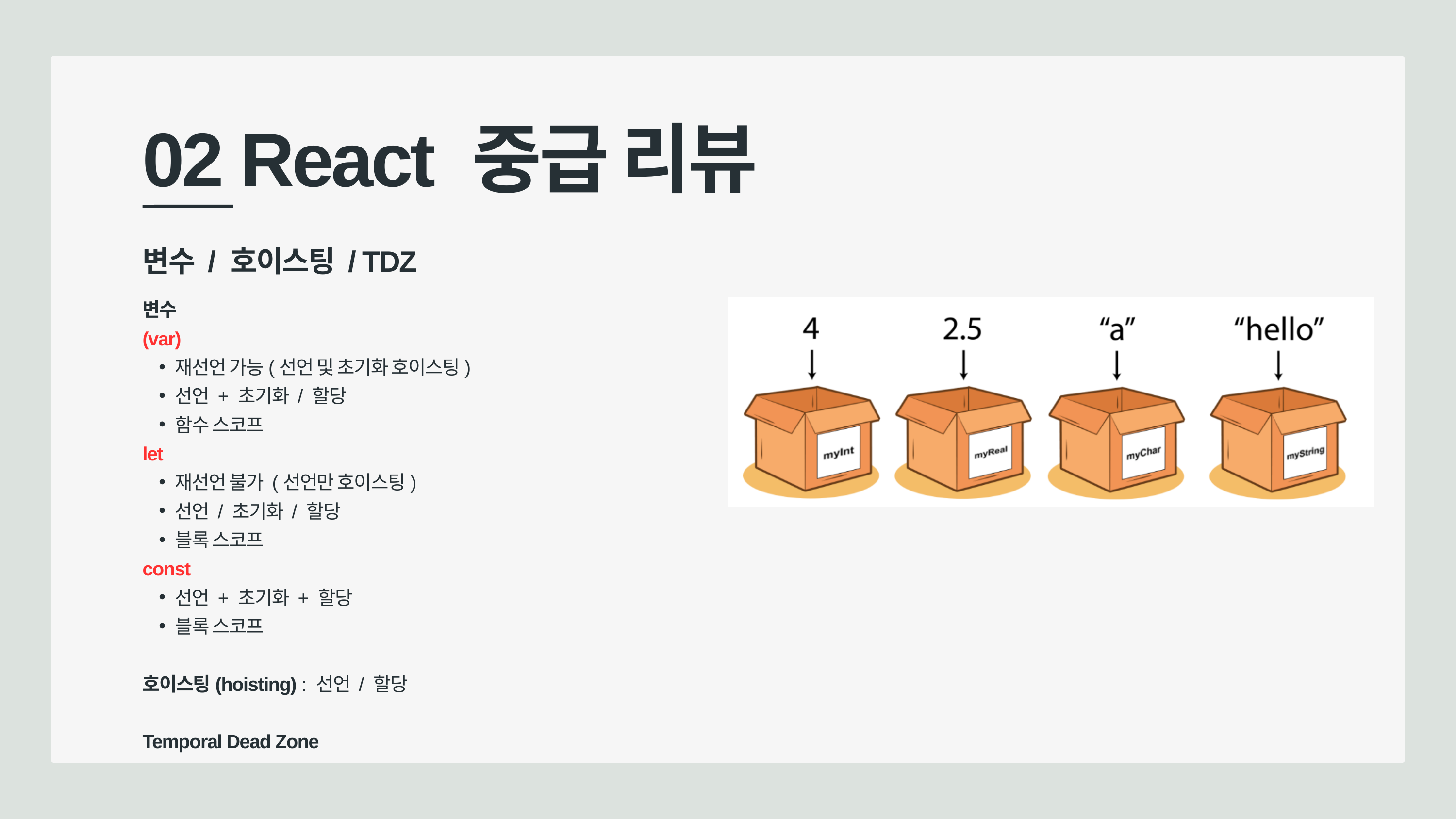

02 React 중급 리뷰

변수 / 호이스팅 / TDZ
변수
(var)
재선언 가능(선언 및 초기화 호이스팅)
선언 + 초기화 / 할당
함수 스코프
let
재선언 불가 (선언만 호이스팅)
선언 / 초기화 / 할당
블록 스코프
const
선언 + 초기화 + 할당
블록 스코프

호이스팅(hoisting) : 선언 / 할당

Temporal Dead Zone